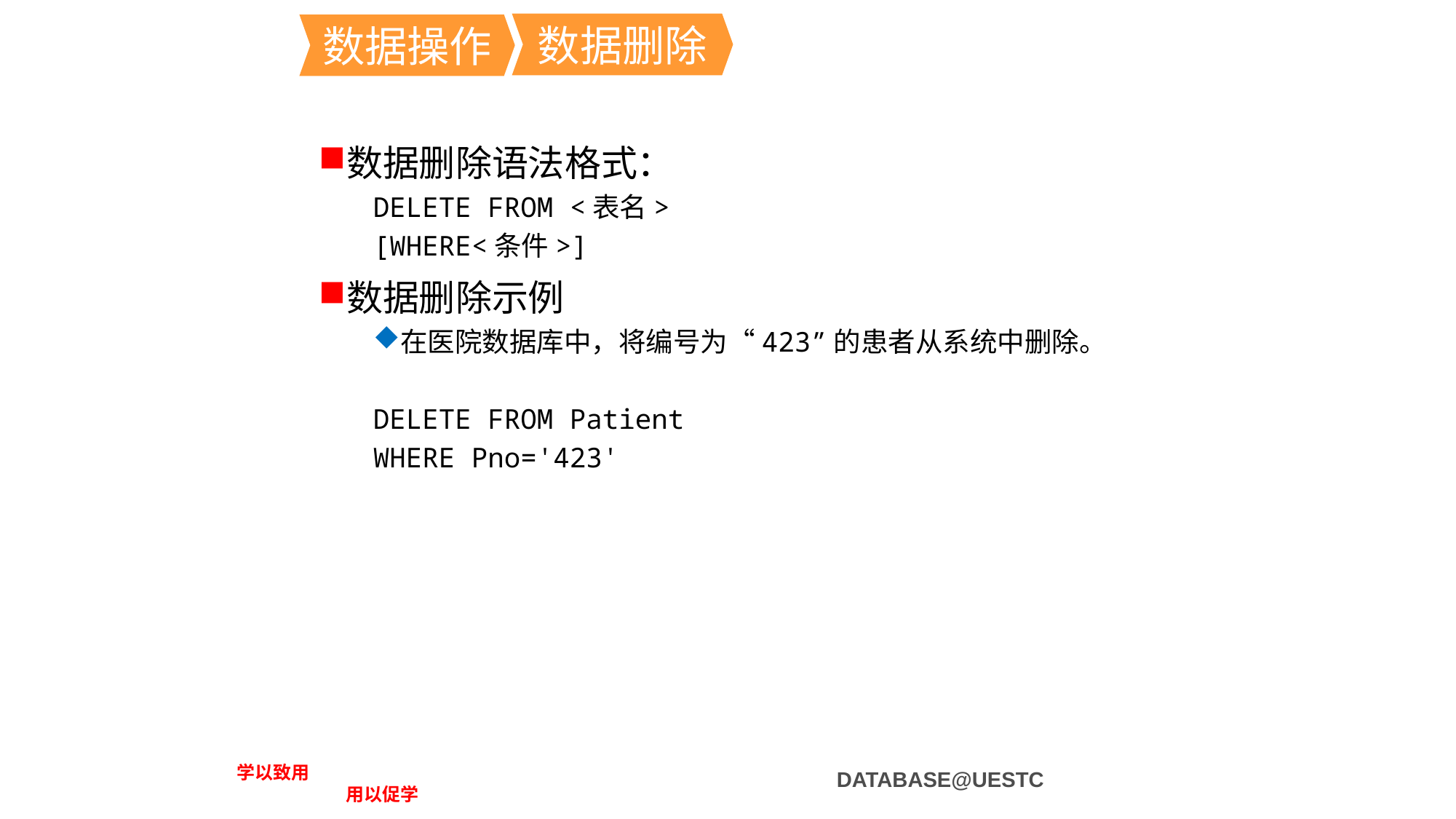

数据删除
数据操作
数据删除语法格式：
DELETE FROM <表名>
[WHERE<条件>]
数据删除示例
在医院数据库中，将编号为“423”的患者从系统中删除。

DELETE FROM Patient
WHERE Pno='423'
学以致用
	用以促学
DATABASE@UESTC